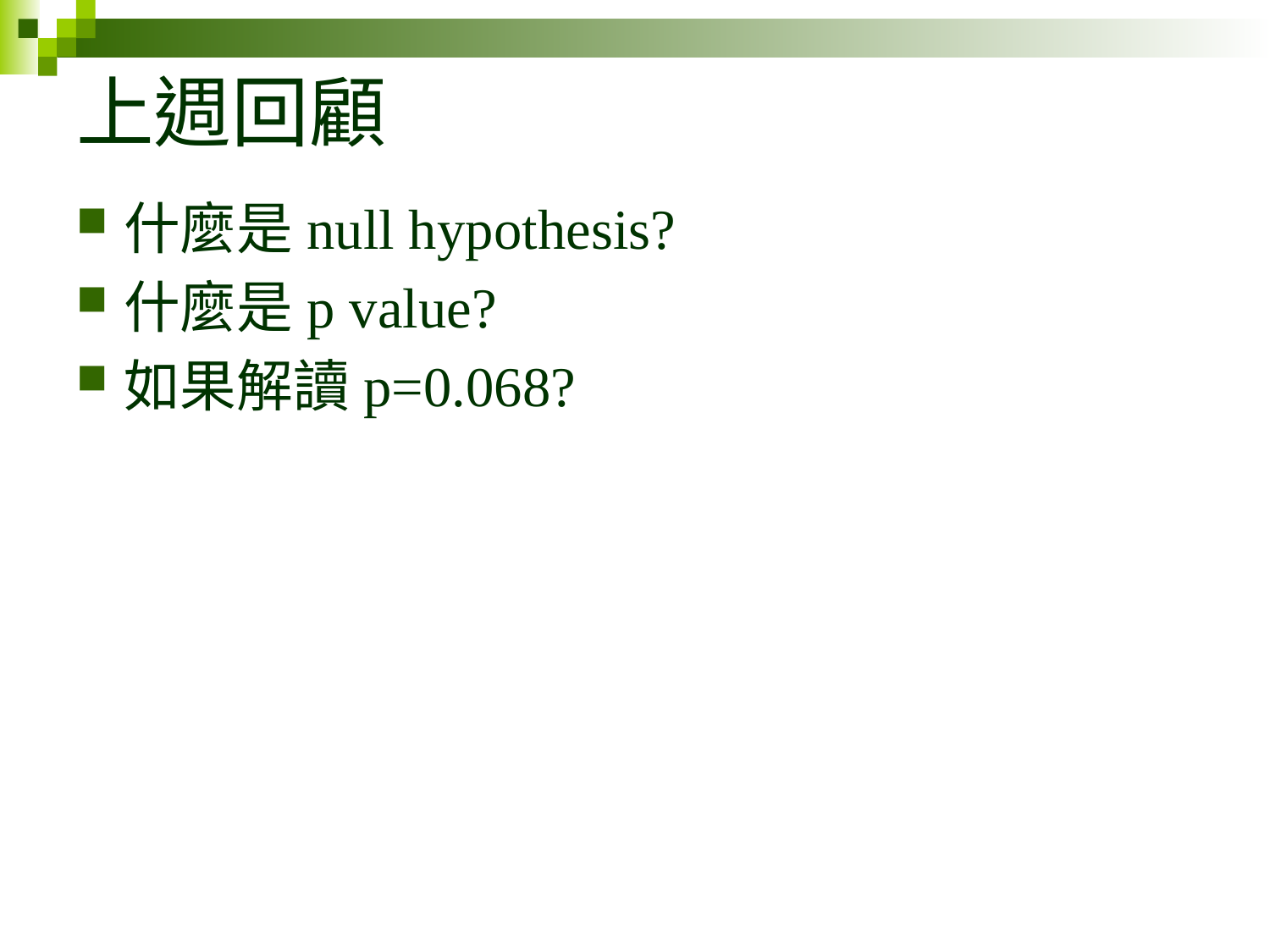

# 上週回顧
什麼是null hypothesis?
什麼是p value?
如果解讀p=0.068?